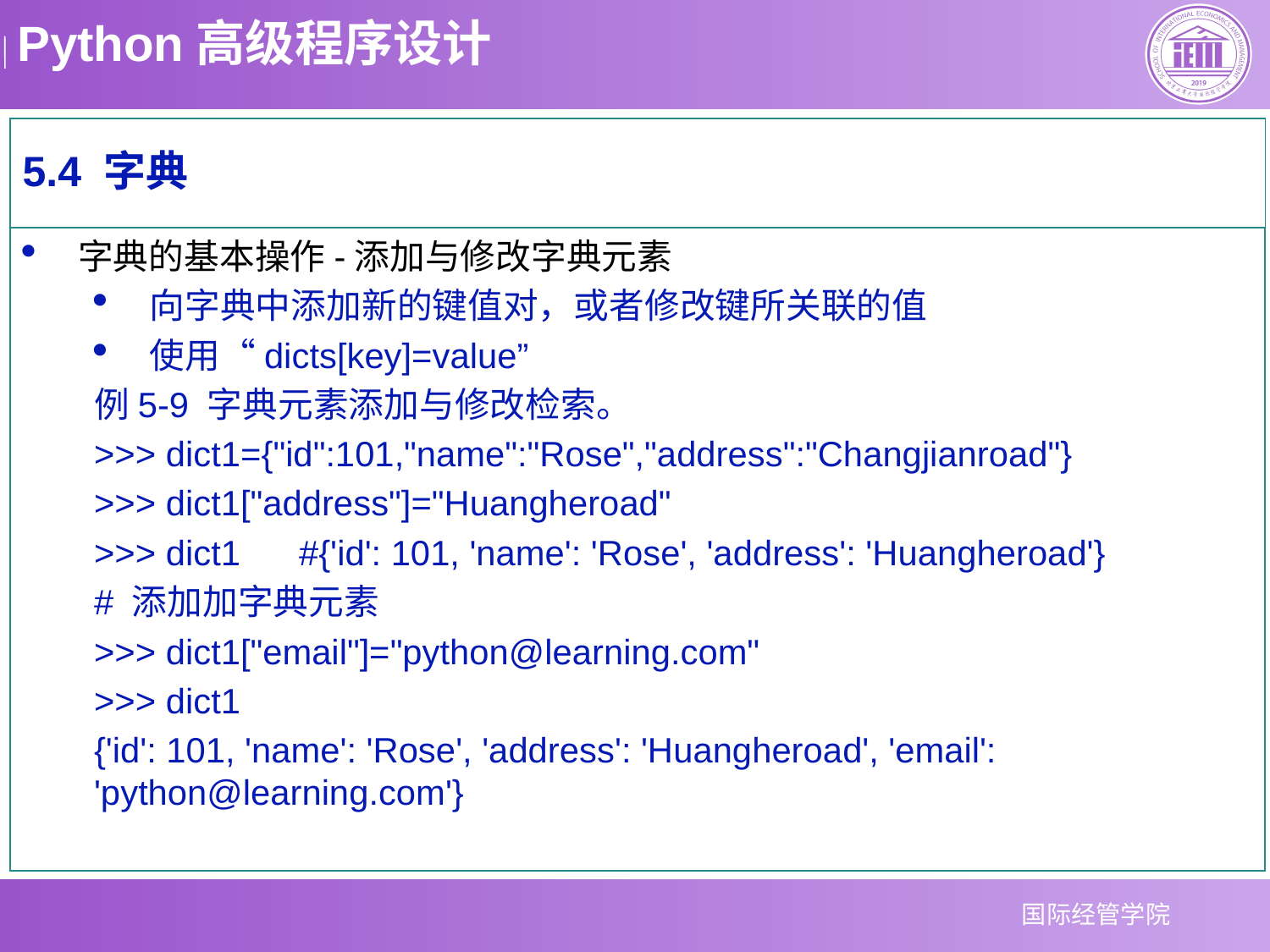

5.4 字典
字典的基本操作-添加与修改字典元素
向字典中添加新的键值对，或者修改键所关联的值
使用“dicts[key]=value”
例5-9 字典元素添加与修改检索。
>>> dict1={"id":101,"name":"Rose","address":"Changjianroad"}
>>> dict1["address"]="Huangheroad"
>>> dict1      #{'id': 101, 'name': 'Rose', 'address': 'Huangheroad'}
# 添加加字典元素
>>> dict1["email"]="python@learning.com"
>>> dict1
{'id': 101, 'name': 'Rose', 'address': 'Huangheroad', 'email': 'python@learning.com'}